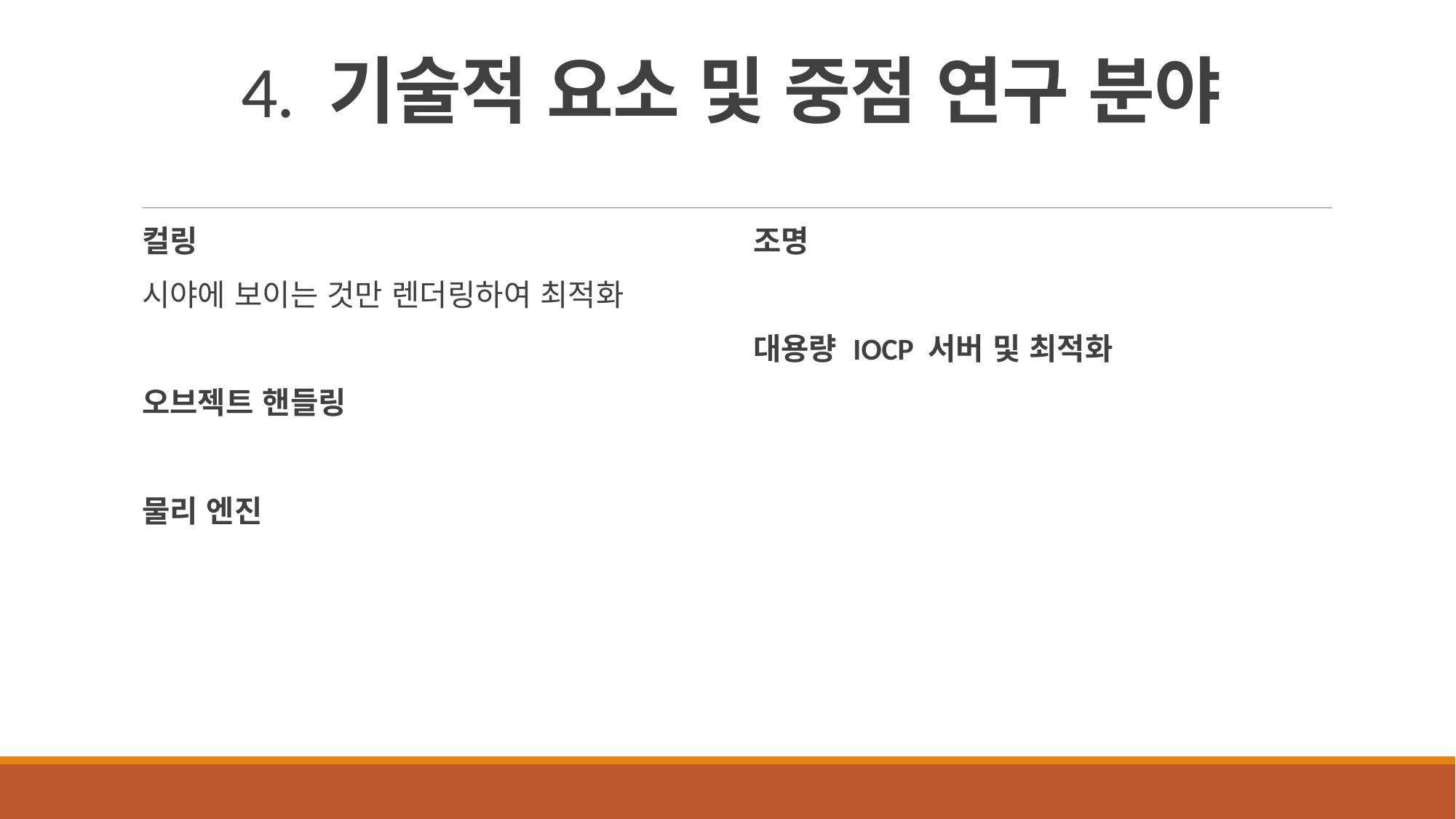

# 4. 기술적 요소 및 중점 연구 분야
컬링
시야에 보이는 것만 렌더링하여 최적화

오브젝트 핸들링

물리 엔진

조명

대용량 IOCP 서버 및 최적화